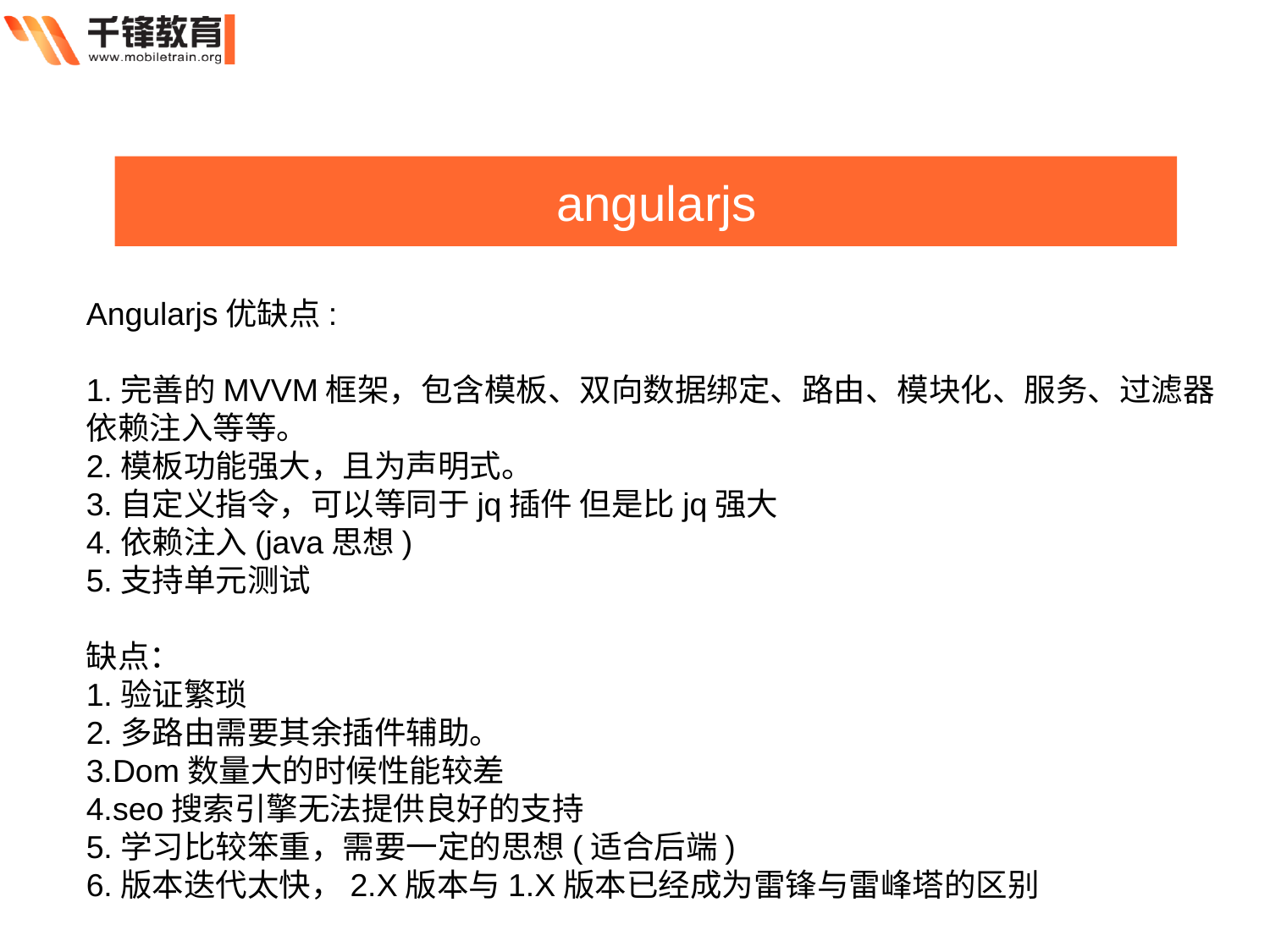

angularjs
Angularjs优缺点:

1.完善的MVVM框架，包含模板、双向数据绑定、路由、模块化、服务、过滤器
依赖注入等等。
2.模板功能强大，且为声明式。
3.自定义指令，可以等同于jq插件 但是比jq强大
4.依赖注入(java思想)
5.支持单元测试

缺点：
1.验证繁琐
2.多路由需要其余插件辅助。
3.Dom数量大的时候性能较差
4.seo搜索引擎无法提供良好的支持
5.学习比较笨重，需要一定的思想(适合后端)
6.版本迭代太快，2.X版本与1.X版本已经成为雷锋与雷峰塔的区别